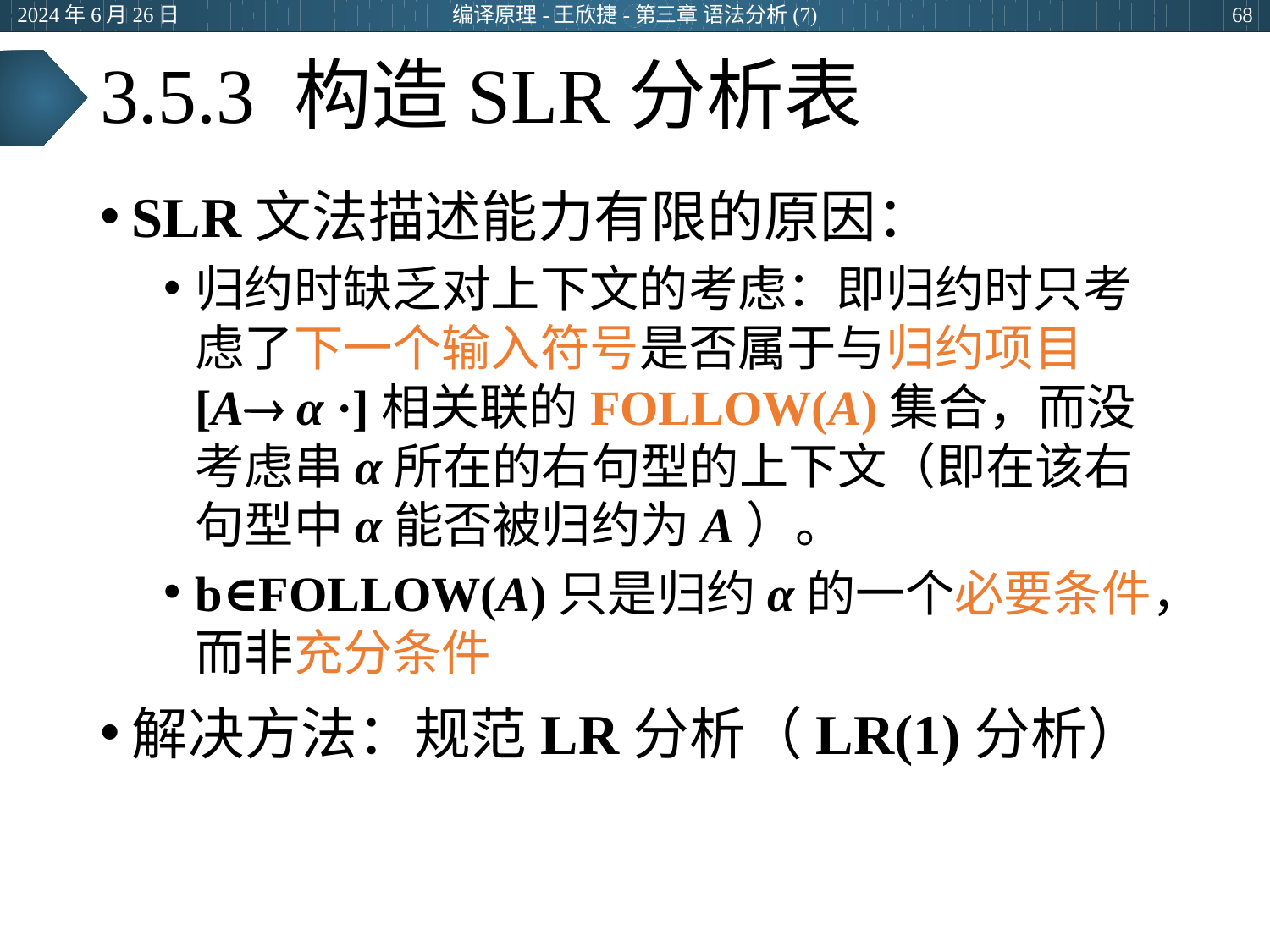

2024年6月26日
编译原理-王欣捷-第三章 语法分析(7)
68
# 3.5.3 构造SLR分析表
SLR文法描述能力有限的原因：
归约时缺乏对上下文的考虑：即归约时只考虑了下一个输入符号是否属于与归约项目[A→ α ·]相关联的FOLLOW(A)集合，而没考虑串α所在的右句型的上下文（即在该右句型中α能否被归约为A）。
b∈FOLLOW(A)只是归约α的一个必要条件，而非充分条件
解决方法：规范LR分析（LR(1)分析）